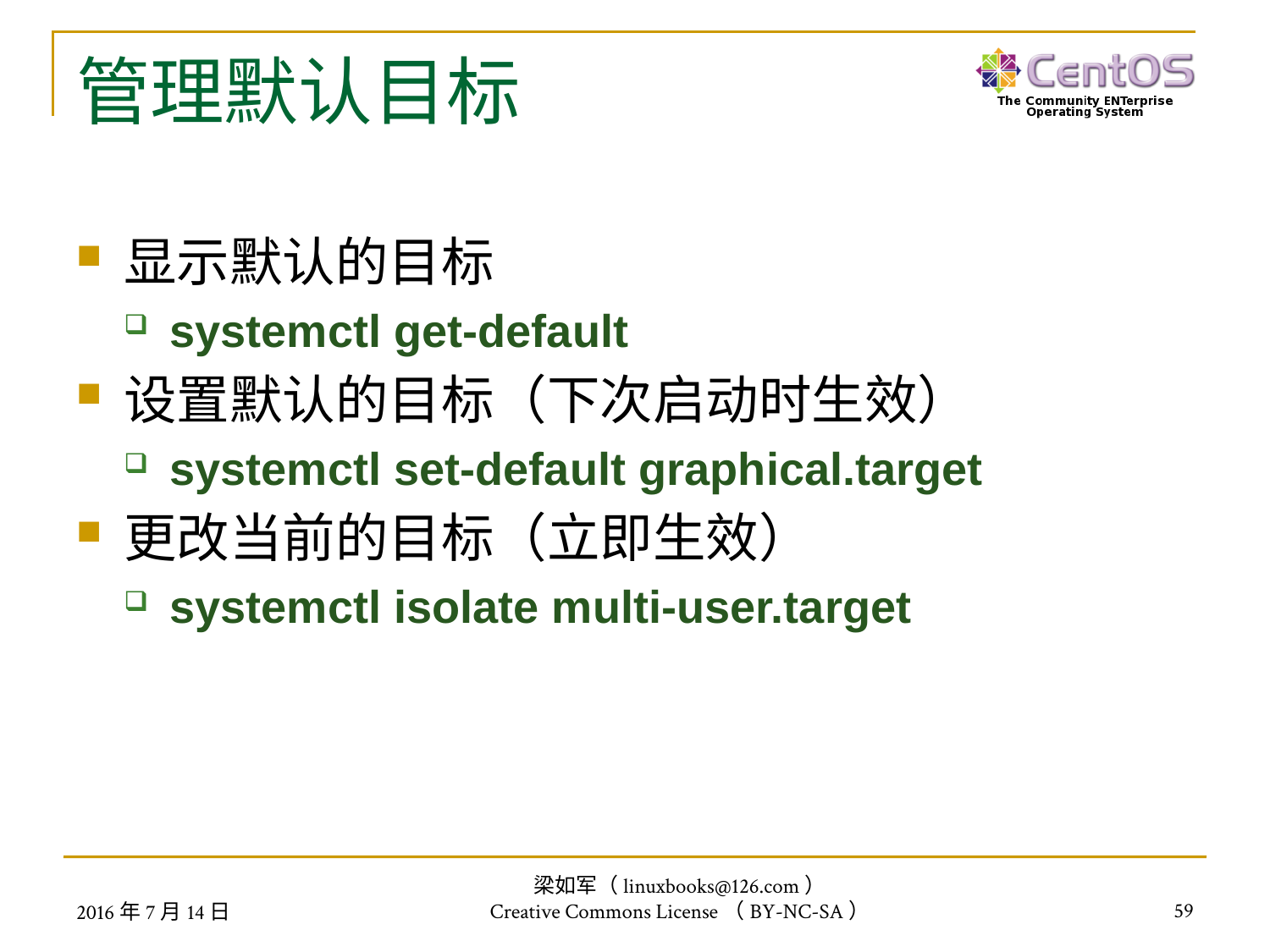

# 管理默认目标
显示默认的目标
systemctl get-default
设置默认的目标（下次启动时生效）
systemctl set-default graphical.target
更改当前的目标（立即生效）
systemctl isolate multi-user.target
梁如军（linuxbooks@126.com）
Creative Commons License（BY-NC-SA）
2016年7月14日
59